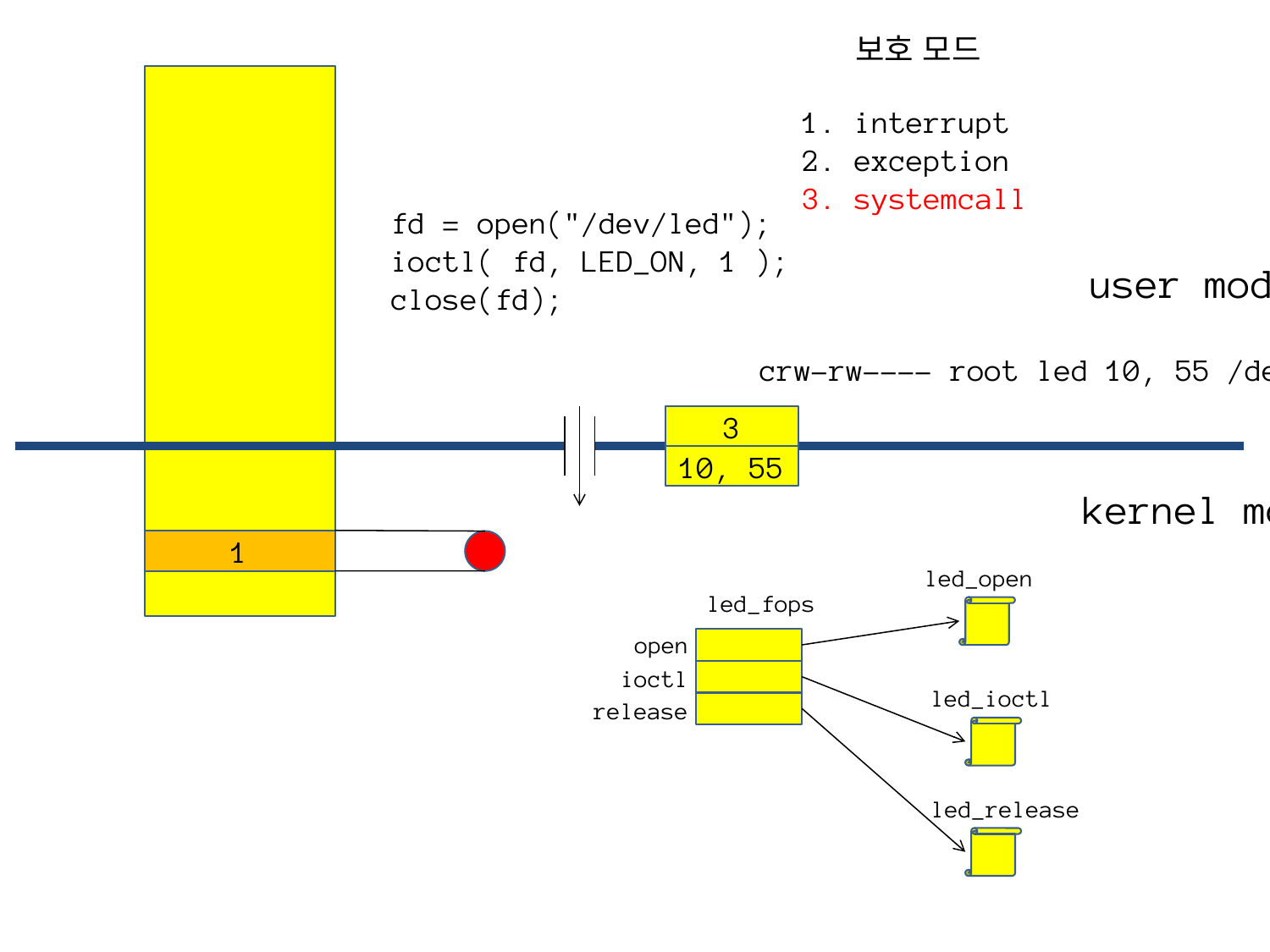

보호 모드

1. interrupt
2. exception
3. systemcall
fd = open("/dev/led");
ioctl( fd, LED_ON, 1 );
close(fd);
user mode
crw-rw---- root led 10, 55 /dev/led
3

10, 55
kernel mode
1

led_open
led_fops

open

ioctl

led_ioctl
release

led_release